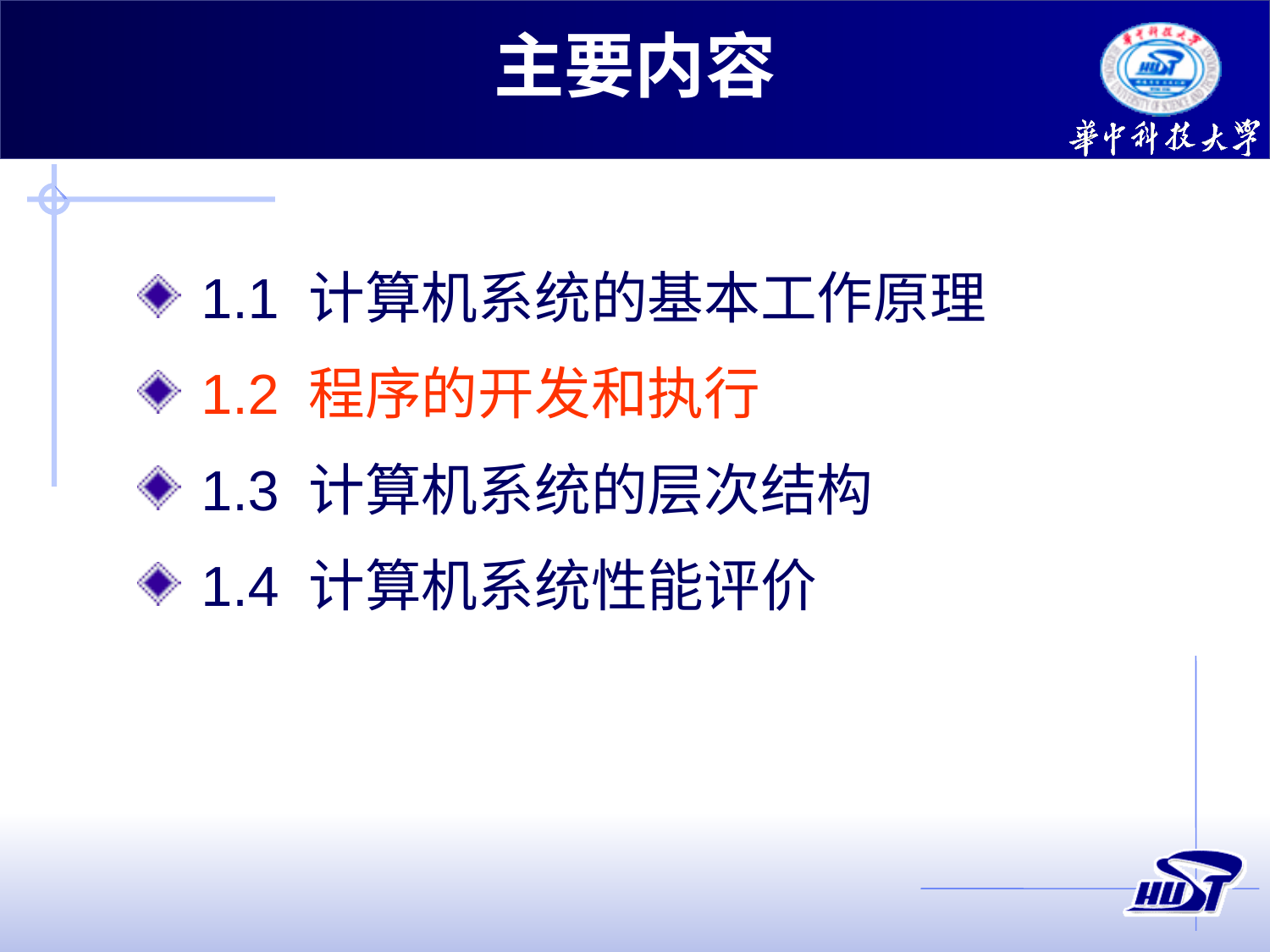

主要内容
 1.1 计算机系统的基本工作原理
 1.2 程序的开发和执行
 1.3 计算机系统的层次结构
 1.4 计算机系统性能评价